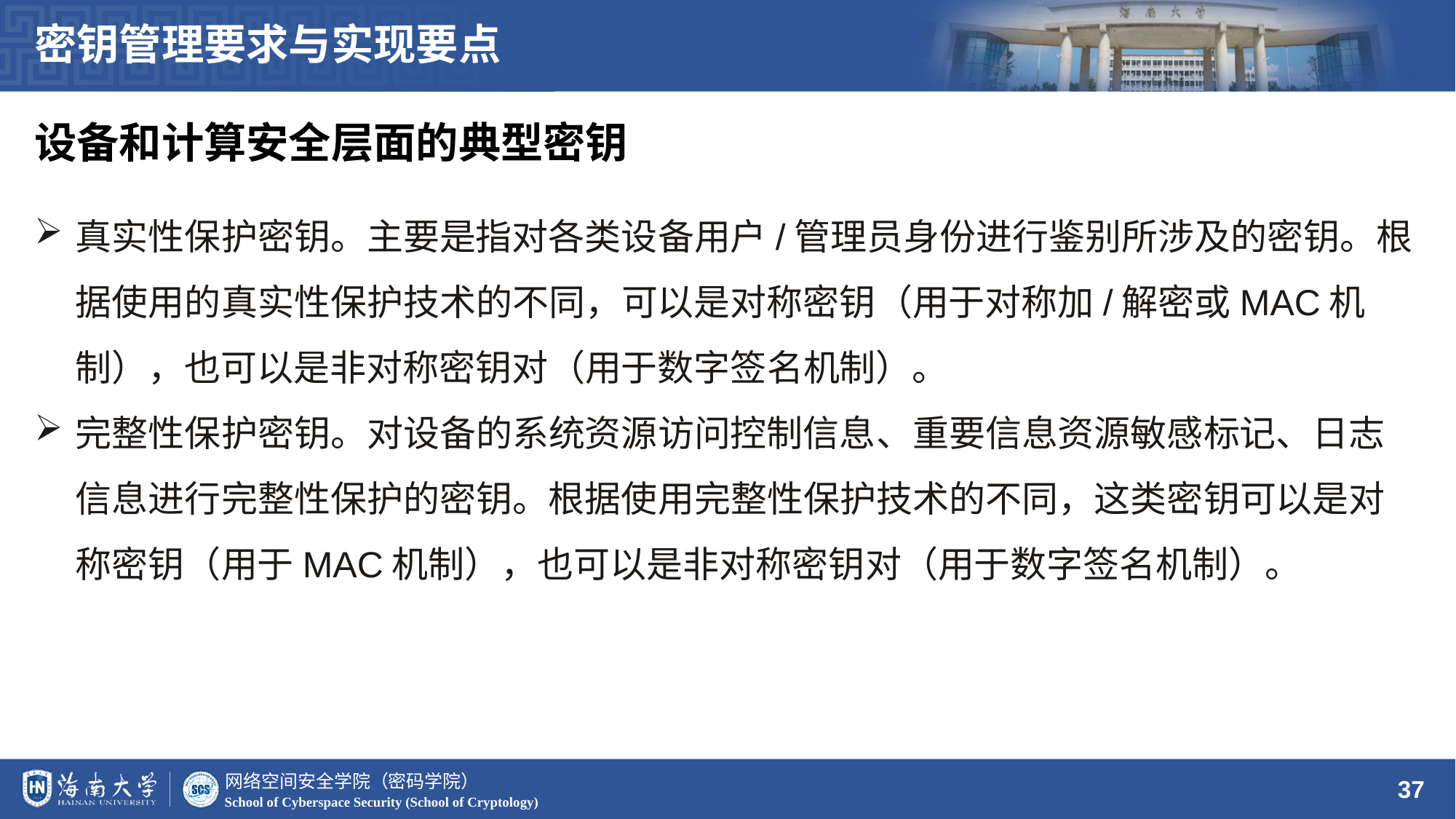

密钥管理要求与实现要点
设备和计算安全层面的典型密钥
真实性保护密钥。主要是指对各类设备用户/管理员身份进行鉴别所涉及的密钥。根据使用的真实性保护技术的不同，可以是对称密钥（用于对称加/解密或MAC机制），也可以是非对称密钥对（用于数字签名机制）。
完整性保护密钥。对设备的系统资源访问控制信息、重要信息资源敏感标记、日志信息进行完整性保护的密钥。根据使用完整性保护技术的不同，这类密钥可以是对称密钥（用于MAC机制），也可以是非对称密钥对（用于数字签名机制）。
37